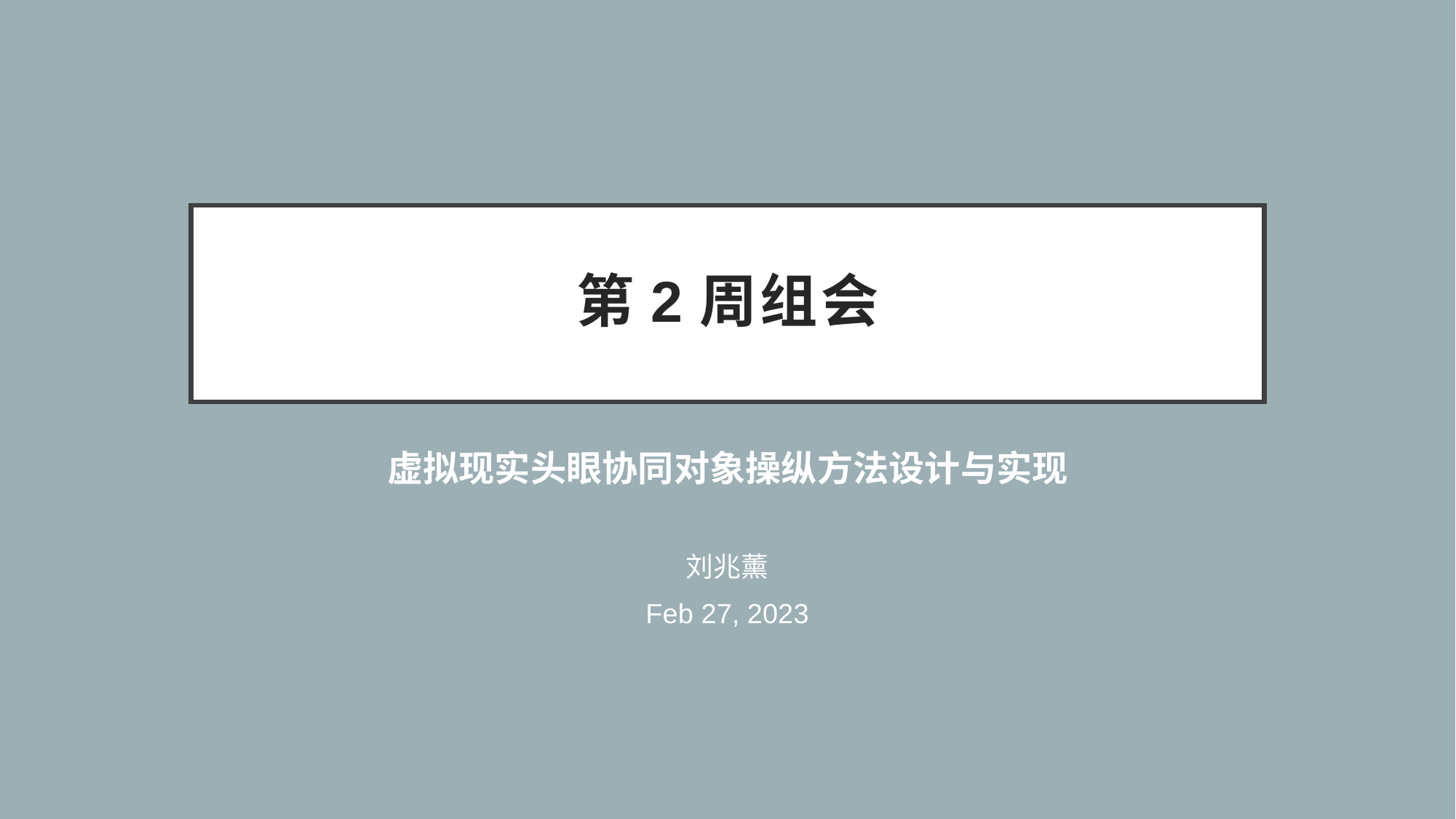

# 第2周组会
虚拟现实头眼协同对象操纵方法设计与实现

刘兆薰
Feb 27, 2023